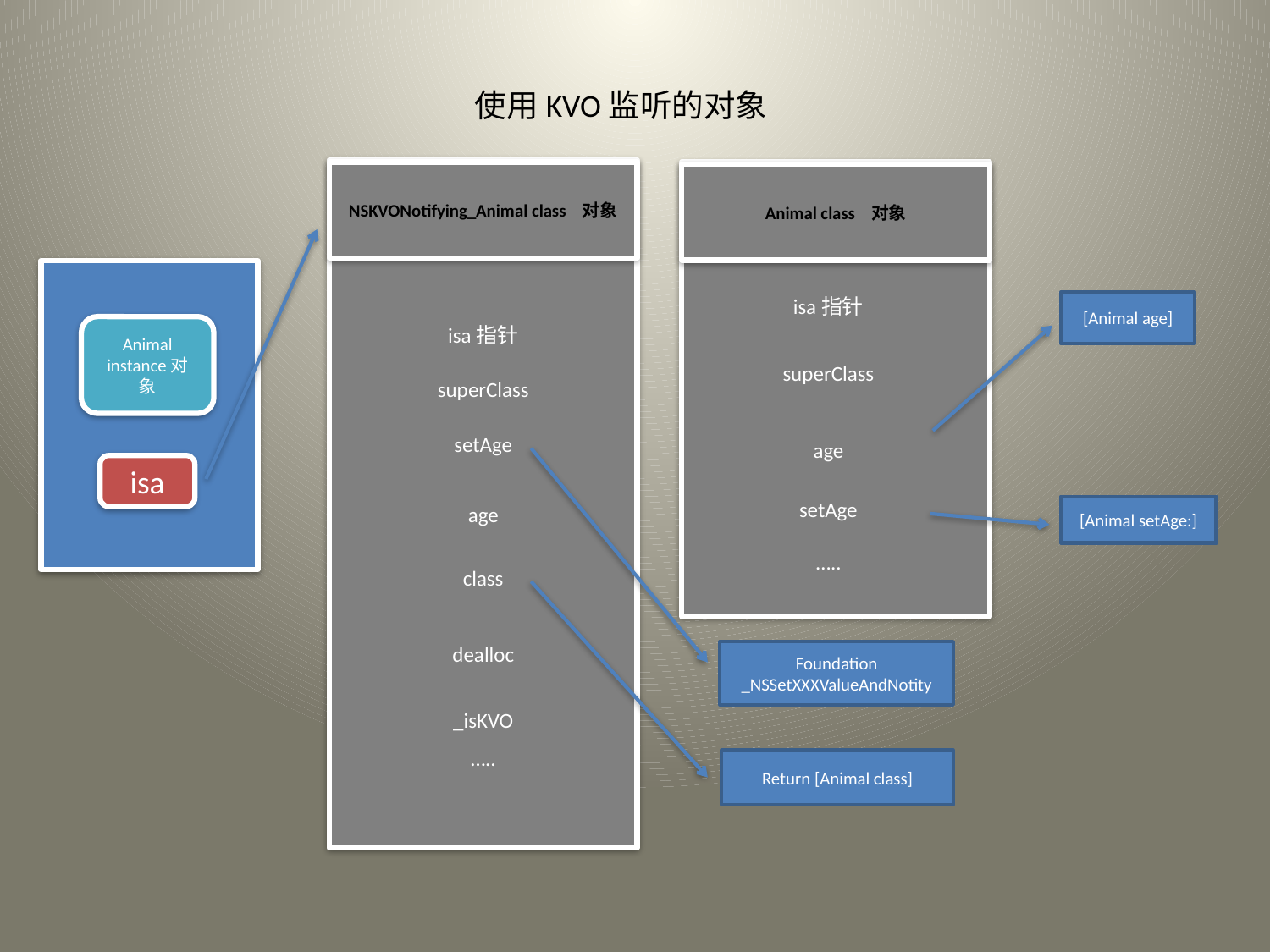

使用KVO监听的对象

NSKVONotifying_Animal class   对象
Animal class   对象

isa指针
[Animal age]
isa指针
Animal instance对象
superClass
superClass
setAge
age
isa
setAge
age
[Animal setAge:]
…..
class
dealloc
Foundation
_NSSetXXXValueAndNotity
_isKVO
…..
Return [Animal class]